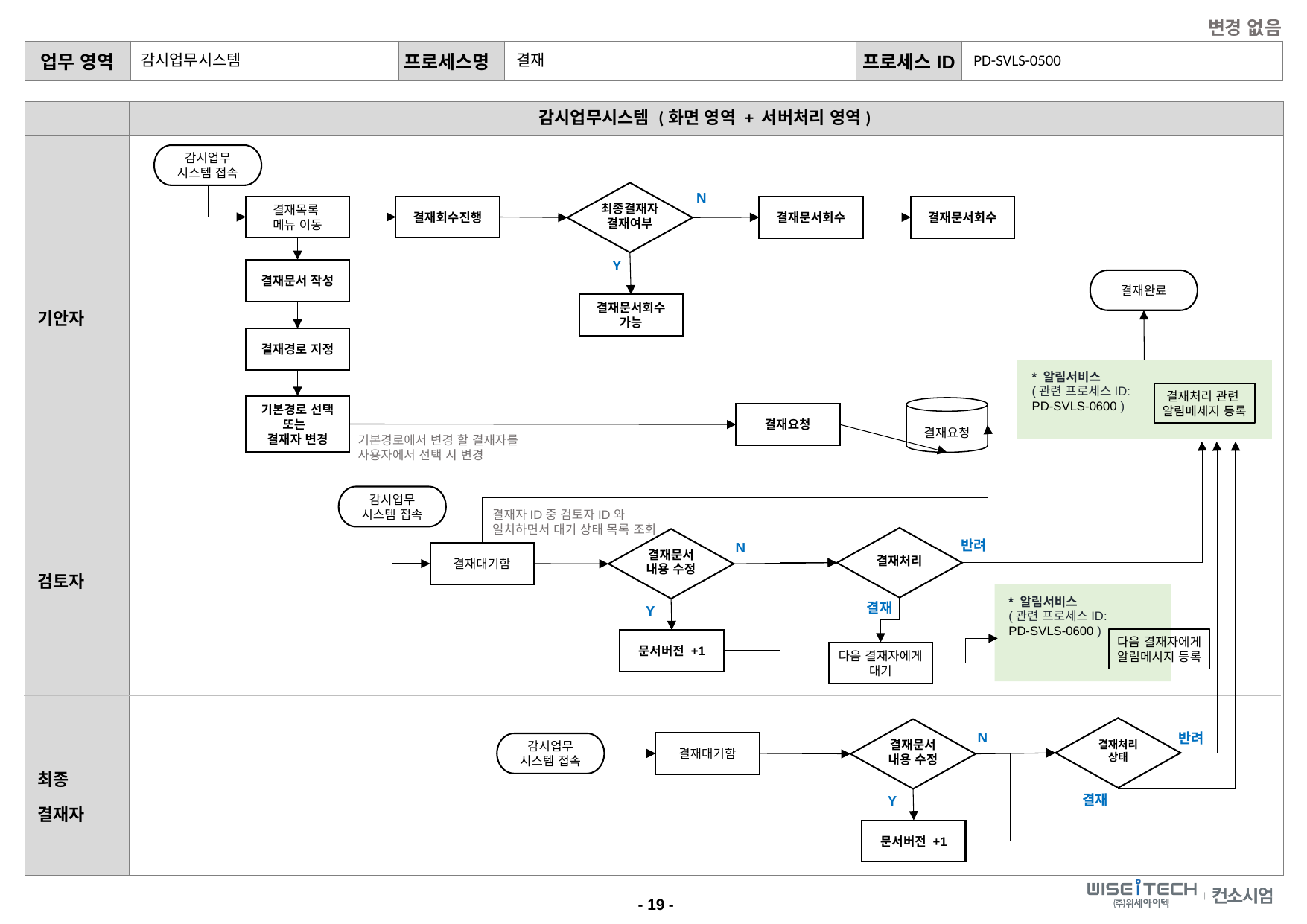

변경 없음
PD-SVLS-0500
감시업무시스템
결재
감시업무시스템 (화면 영역 + 서버처리 영역)
기안자
감시업무
시스템 접속
최종결재자
결재여부
N
Y
결재목록
메뉴 이동
결재회수진행
결재문서회수
결재문서회수
결재문서 작성
결재완료
결재문서회수 가능
결재경로 지정

* 알림서비스
(관련 프로세스ID:
PD-SVLS-0600 )

결재처리 관련
알림메세지 등록
기본경로 선택
또는
결재자 변경
결재요청
결재요청
기본경로에서 변경 할 결재자를 사용자에서 선택 시 변경
감시업무
시스템 접속
검토자
결재자ID중 검토자ID와 일치하면서 대기 상태 목록 조회
결재처리
결재문서
내용 수정
반려
N
결재
Y
결재대기함

* 알림서비스
(관련 프로세스ID:
PD-SVLS-0600 )

다음 결재자에게 알림메시지 등록
문서버전 +1
다음 결재자에게
대기
결재처리
상태
결재문서
내용 수정
N
반려
결재
Y
최종
결재자
결재대기함
감시업무
시스템 접속
문서버전 +1